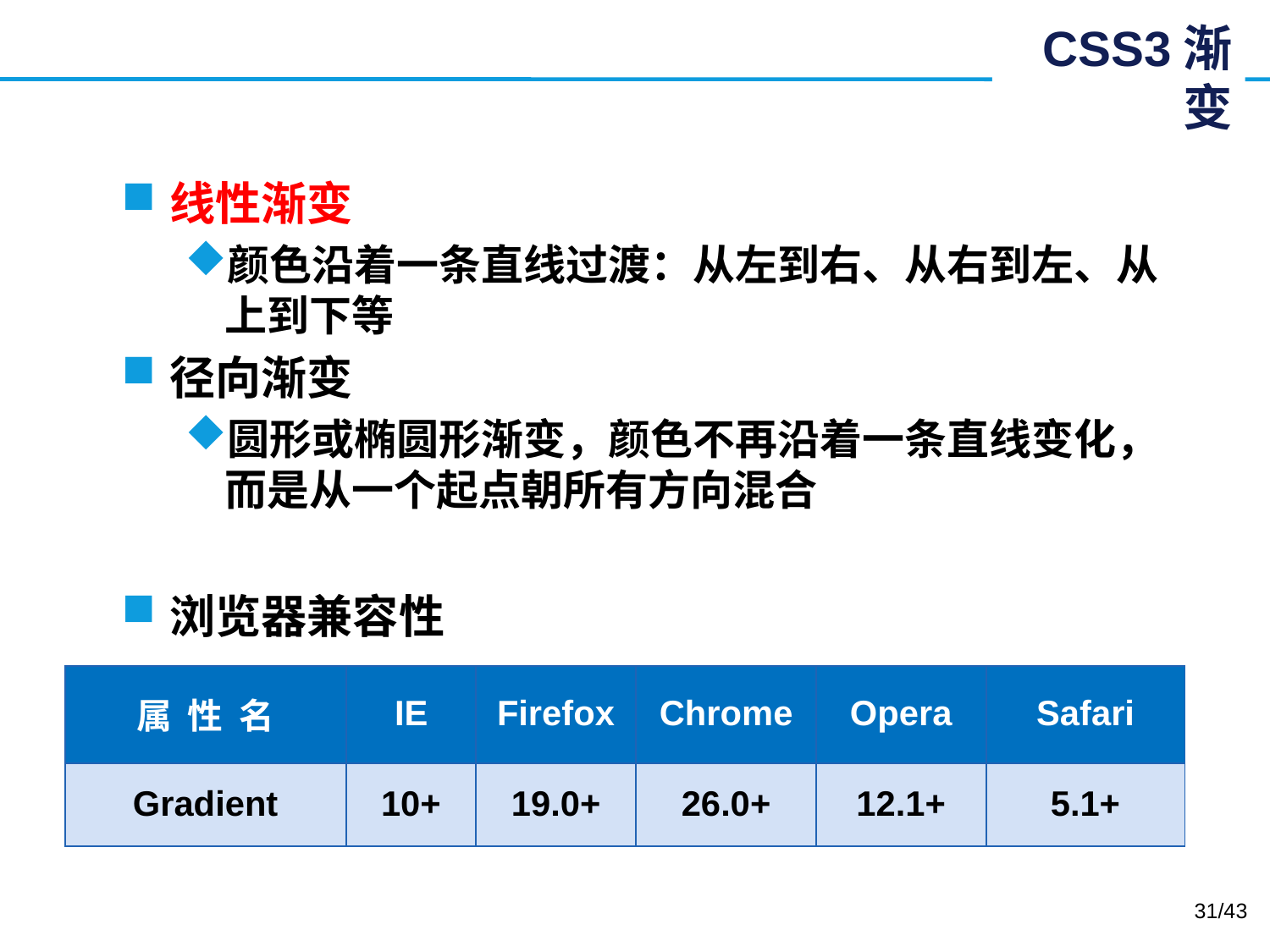

# CSS3渐变
线性渐变
颜色沿着一条直线过渡：从左到右、从右到左、从上到下等
径向渐变
圆形或椭圆形渐变，颜色不再沿着一条直线变化，而是从一个起点朝所有方向混合

浏览器兼容性

| 属 性 名 | IE | Firefox | Chrome | Opera | Safari |
| --- | --- | --- | --- | --- | --- |
| Gradient | 10+ | 19.0+ | 26.0+ | 12.1+ | 5.1+ |
31/43